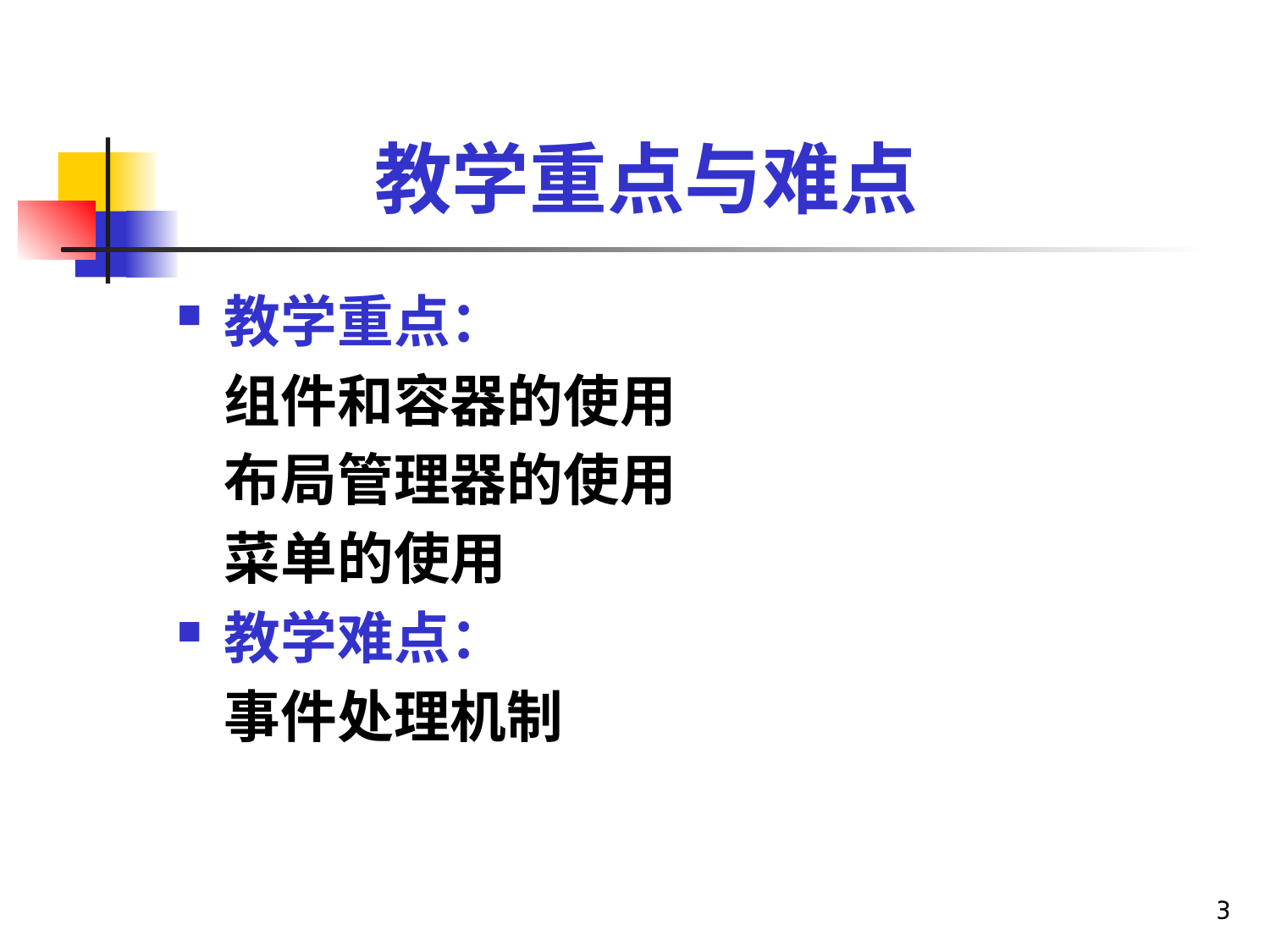

教学重点与难点
教学重点：
	组件和容器的使用
	布局管理器的使用
	菜单的使用
教学难点：
	事件处理机制
3